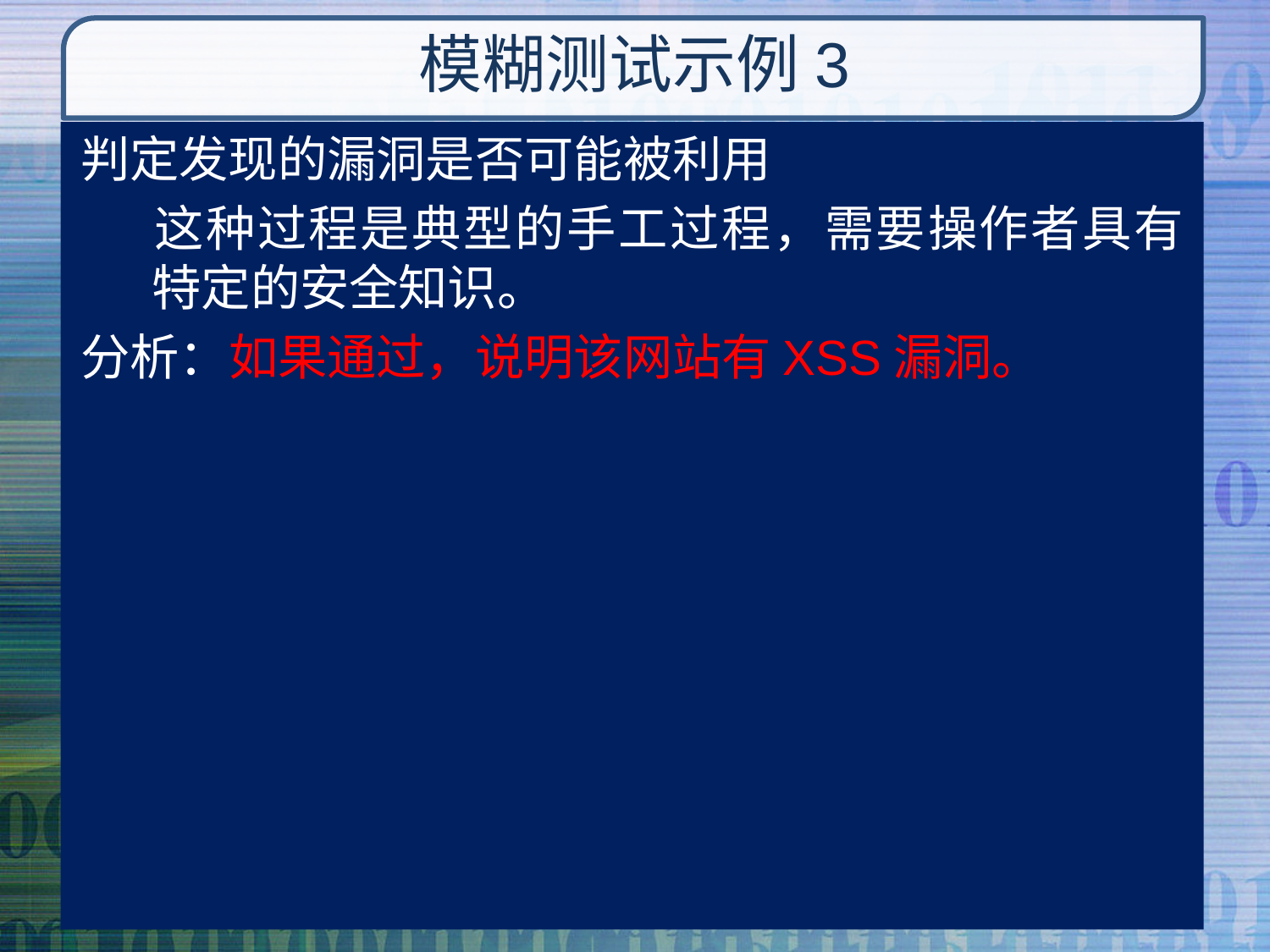

# 模糊测试示例3
判定发现的漏洞是否可能被利用
	这种过程是典型的手工过程，需要操作者具有特定的安全知识。
分析：如果通过，说明该网站有XSS漏洞。